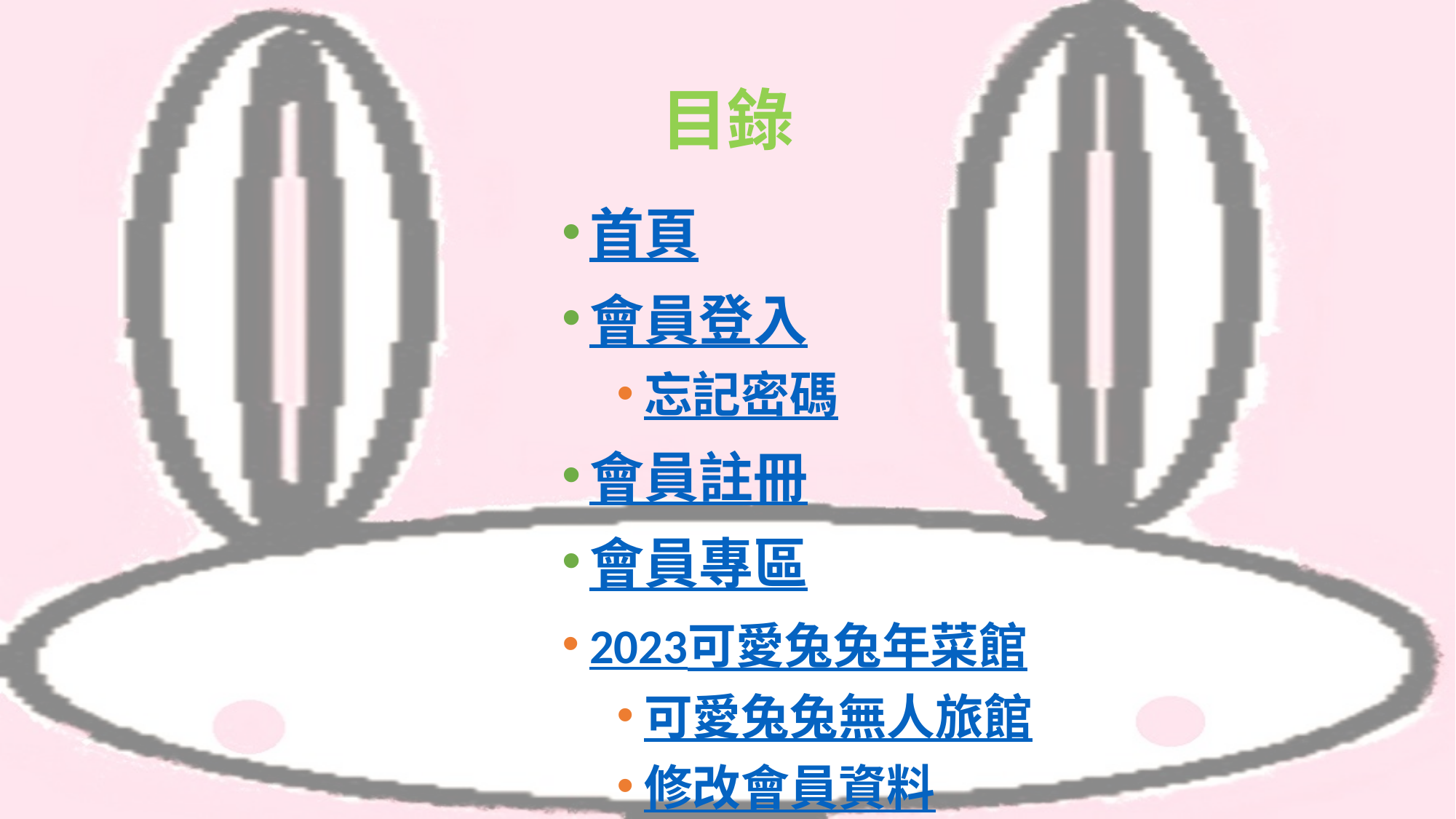

# 目錄
首頁
會員登入
忘記密碼
會員註冊
會員專區
2023可愛兔兔年菜館
可愛兔兔無人旅館
修改會員資料